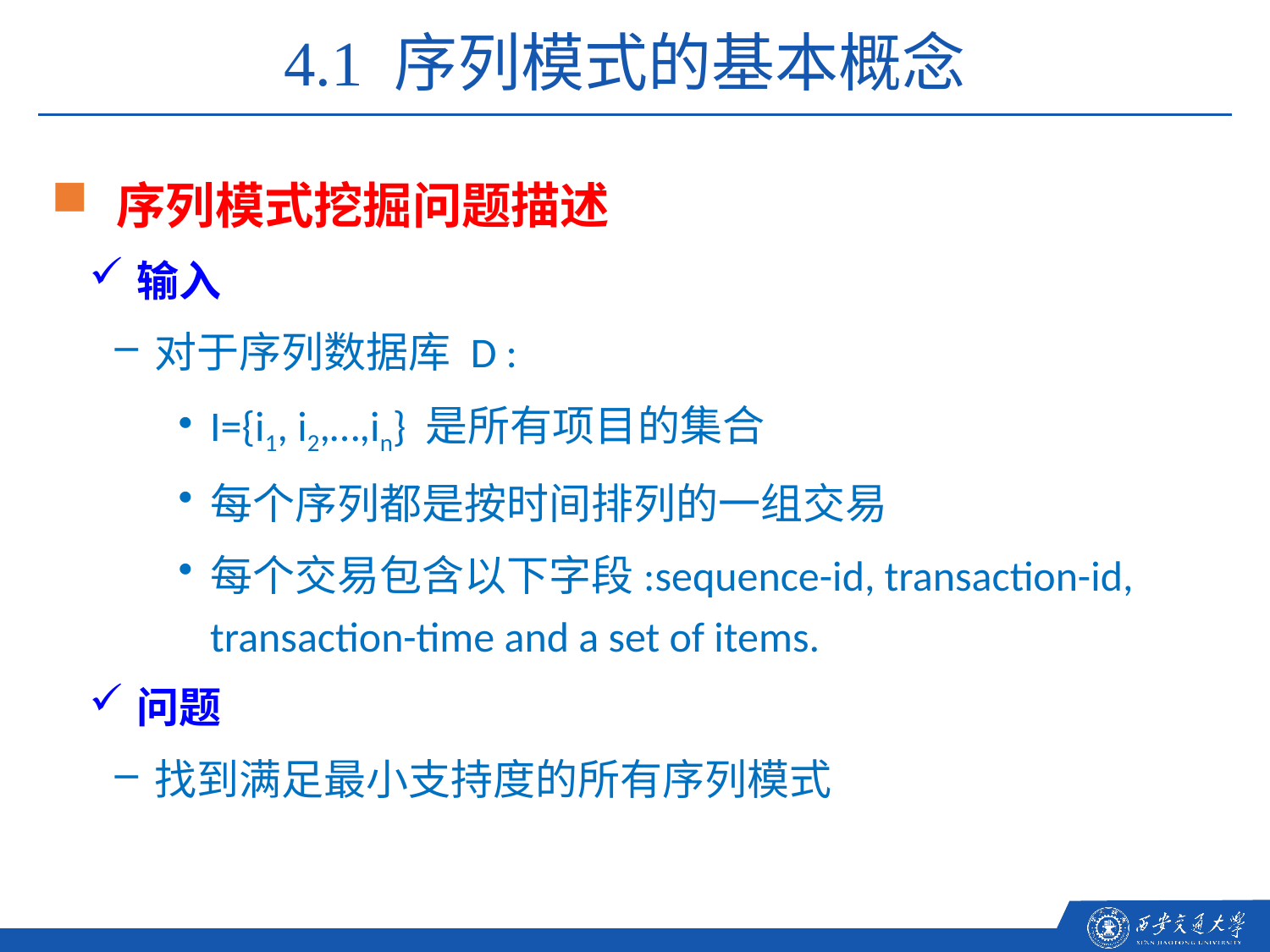

4.1 序列模式的基本概念
序列模式挖掘问题描述
输入
对于序列数据库 D :
I={i1, i2,…,in} 是所有项目的集合
每个序列都是按时间排列的一组交易
每个交易包含以下字段:sequence-id, transaction-id, transaction-time and a set of items.
问题
找到满足最小支持度的所有序列模式